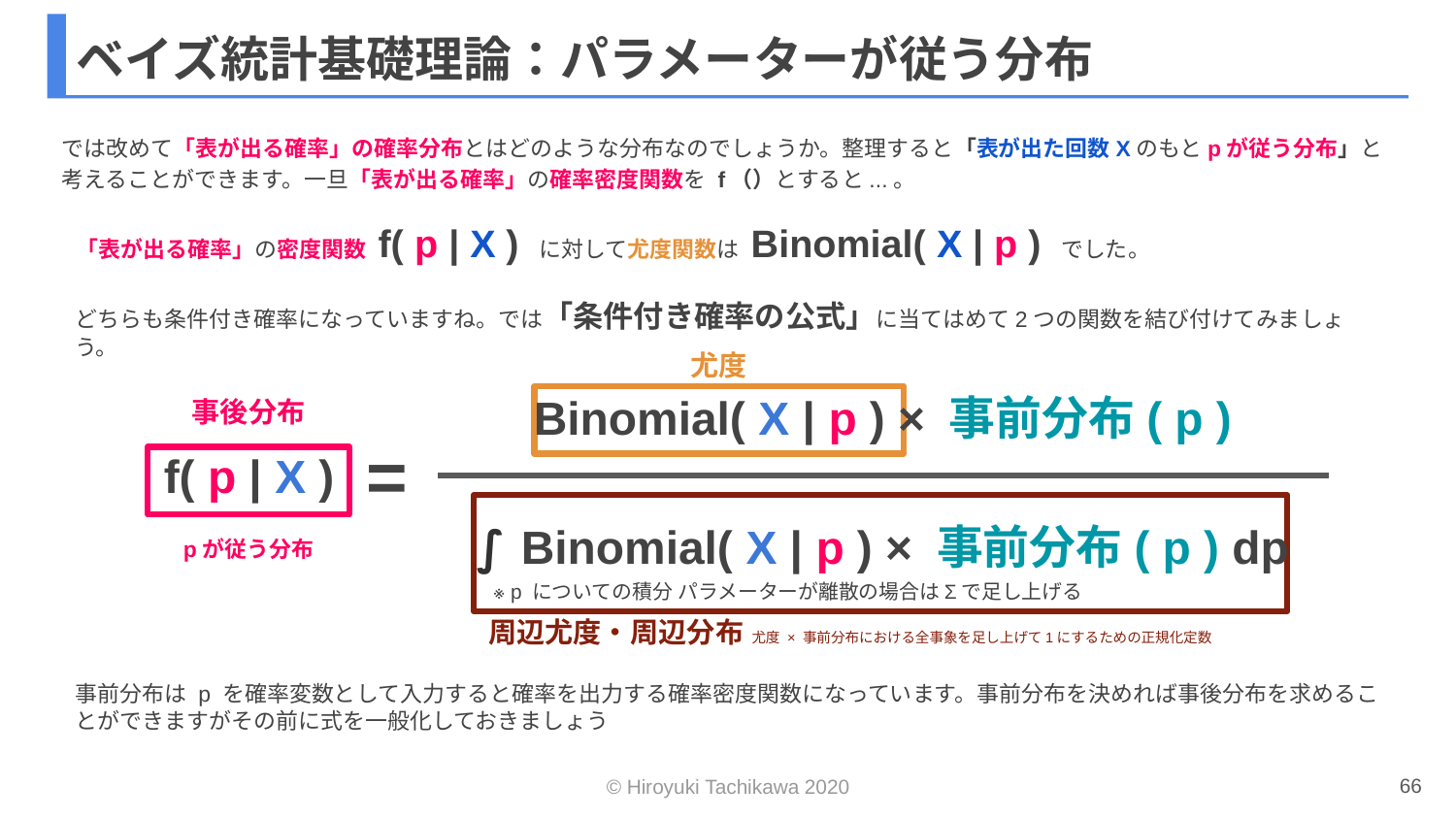

# ベイズ統計基礎理論：パラメーターが従う分布
では改めて「表が出る確率」の確率分布とはどのような分布なのでしょうか。整理すると「表が出た回数Xのもとpが従う分布」と考えることができます。一旦「表が出る確率」の確率密度関数を f（）とすると...。

「表が出る確率」の密度関数 f( p | X ) に対して尤度関数は Binomial( X | p ) でした。
どちらも条件付き確率になっていますね。では「条件付き確率の公式」に当てはめて2つの関数を結び付けてみましょう。
尤度
Binomial( X | p ) × 事前分布( p )

事後分布
f( p | X )
=

∫ Binomial( X | p ) × 事前分布( p ) dp

pが従う分布
※ p についての積分 パラメーターが離散の場合はΣで足し上げる
周辺尤度・周辺分布 尤度 × 事前分布における全事象を足し上げて1にするための正規化定数
事前分布は p を確率変数として入力すると確率を出力する確率密度関数になっています。事前分布を決めれば事後分布を求めることができますがその前に式を一般化しておきましょう
66